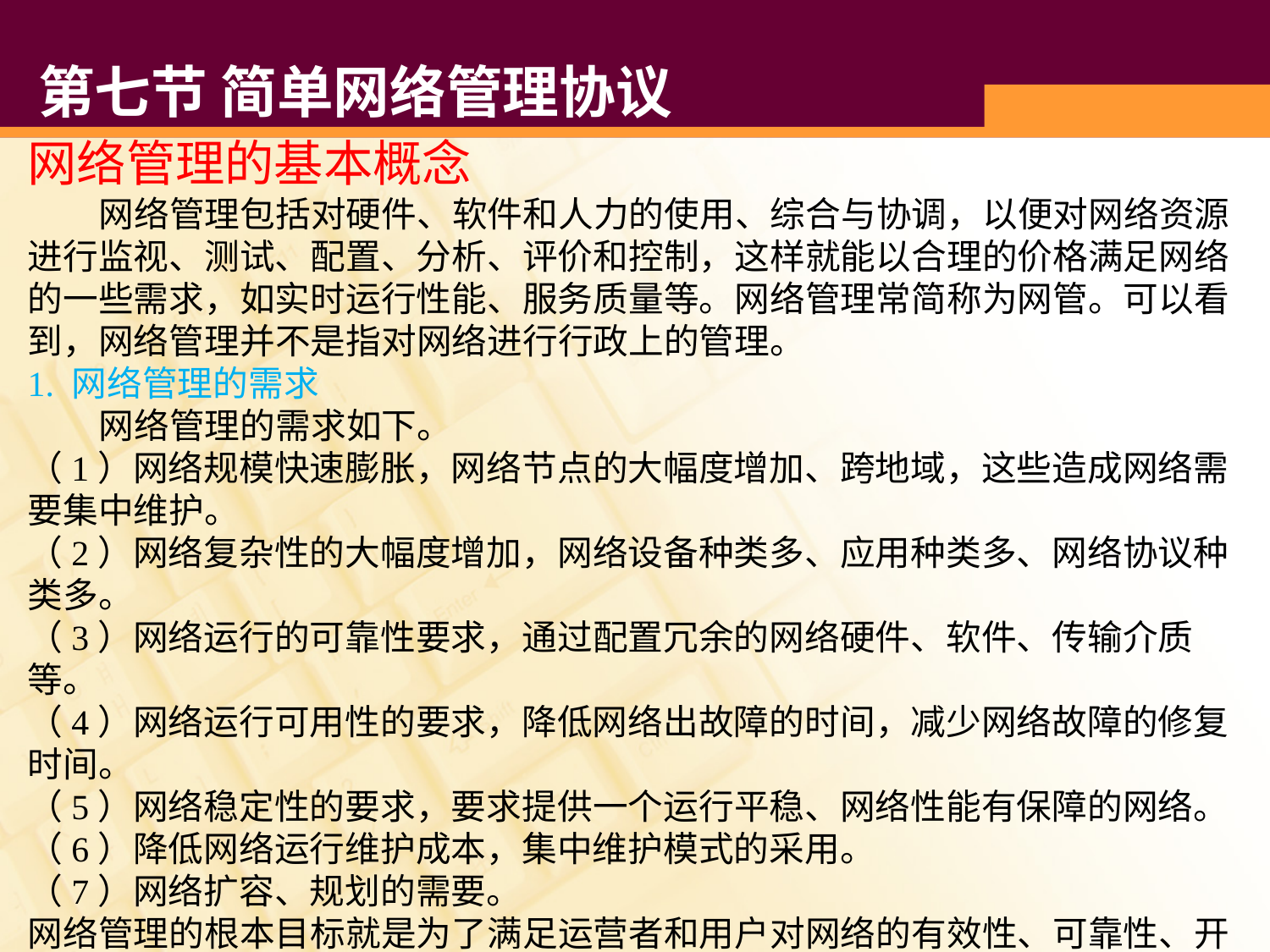

# 第七节 简单网络管理协议
网络管理的基本概念
        网络管理包括对硬件、软件和人力的使用、综合与协调，以便对网络资源进行监视、测试、配置、分析、评价和控制，这样就能以合理的价格满足网络的一些需求，如实时运行性能、服务质量等。网络管理常简称为网管。可以看到，网络管理并不是指对网络进行行政上的管理。
1. 网络管理的需求
        网络管理的需求如下。
（1）网络规模快速膨胀，网络节点的大幅度增加、跨地域，这些造成网络需要集中维护。
（2）网络复杂性的大幅度增加，网络设备种类多、应用种类多、网络协议种类多。
（3）网络运行的可靠性要求，通过配置冗余的网络硬件、软件、传输介质等。
（4）网络运行可用性的要求，降低网络出故障的时间，减少网络故障的修复时间。
（5）网络稳定性的要求，要求提供一个运行平稳、网络性能有保障的网络。
（6）降低网络运行维护成本，集中维护模式的采用。
（7）网络扩容、规划的需要。
网络管理的根本目标就是为了满足运营者和用户对网络的有效性、可靠性、开放性、综合性、安全性和经济性要求。